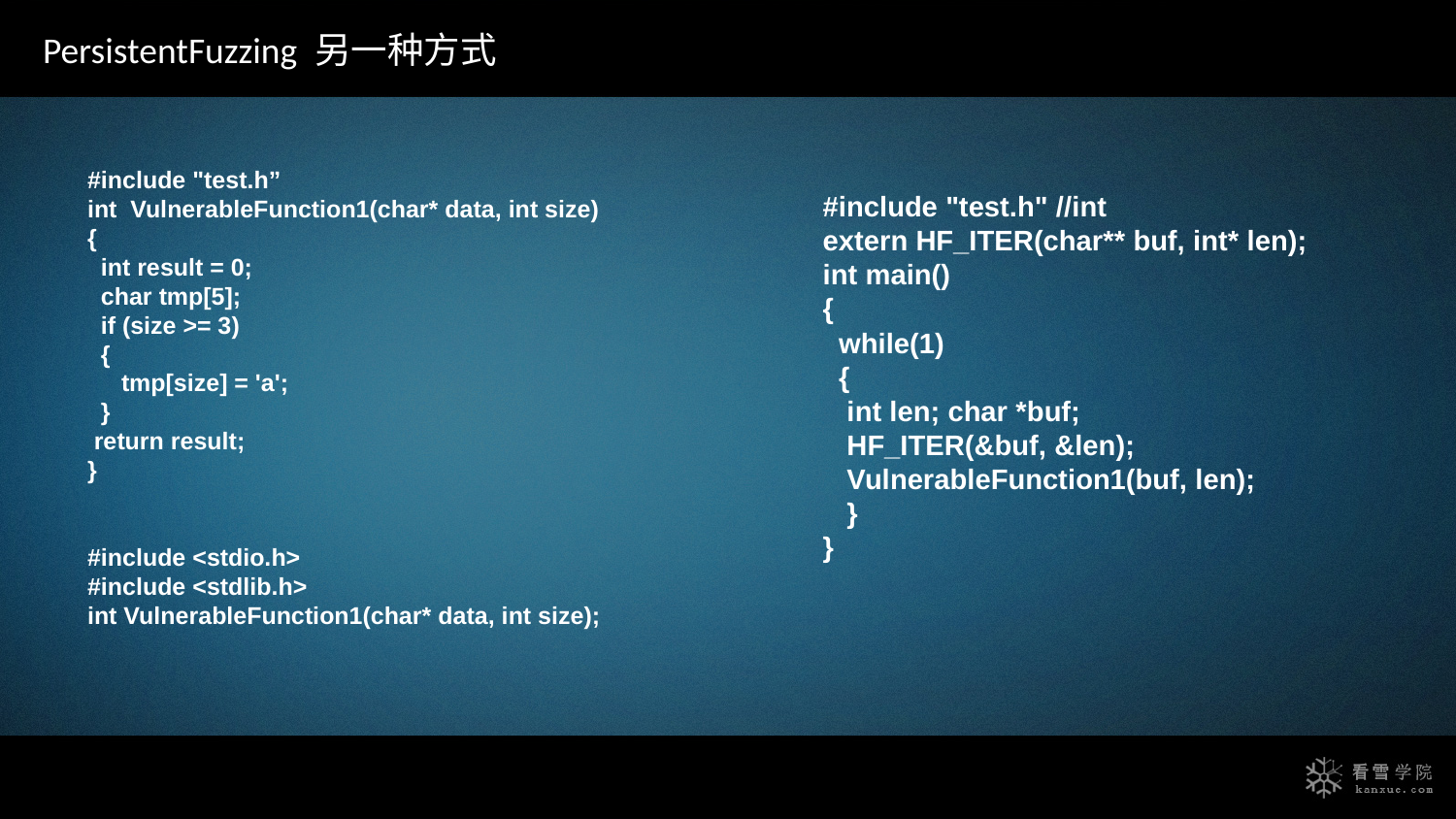

PersistentFuzzing 另一种方式
#include "test.h”
int  VulnerableFunction1(char* data, int size)
{
  int result = 0;
  char tmp[5];
  if (size >= 3)
  {
     tmp[size] = 'a';
  }
 return result;
}

#include <stdio.h>
#include <stdlib.h>
int VulnerableFunction1(char* data, int size);

#include "test.h" //int
extern HF_ITER(char** buf, int* len);
int main()
{
  while(1)
  {
   int len; char *buf;
   HF_ITER(&buf, &len);
   VulnerableFunction1(buf, len);
   }
}